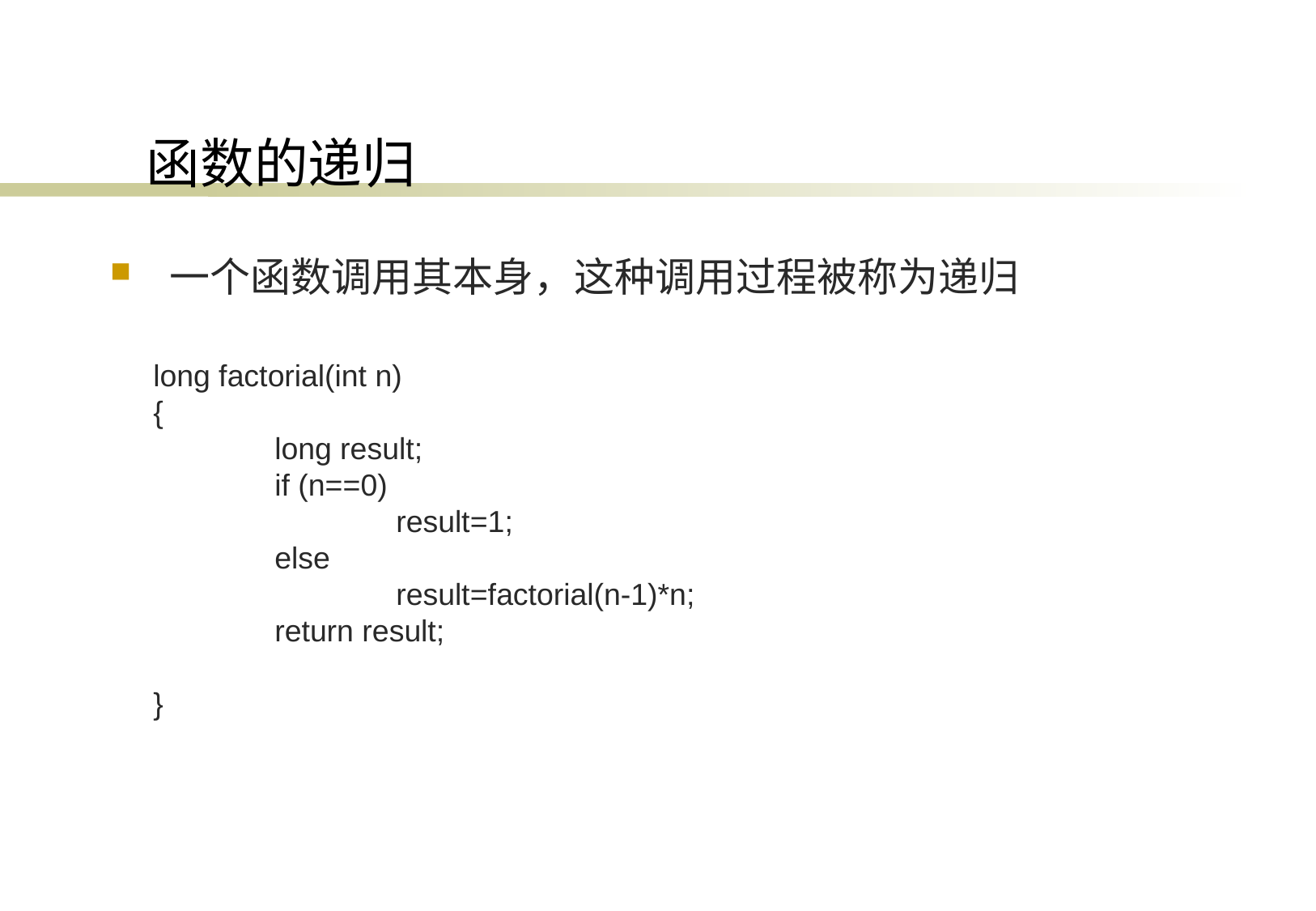

# 函数的递归
一个函数调用其本身，这种调用过程被称为递归
long factorial(int n)
{
	long result;
	if (n==0)
		result=1;
	else
		result=factorial(n-1)*n;
	return result;

}